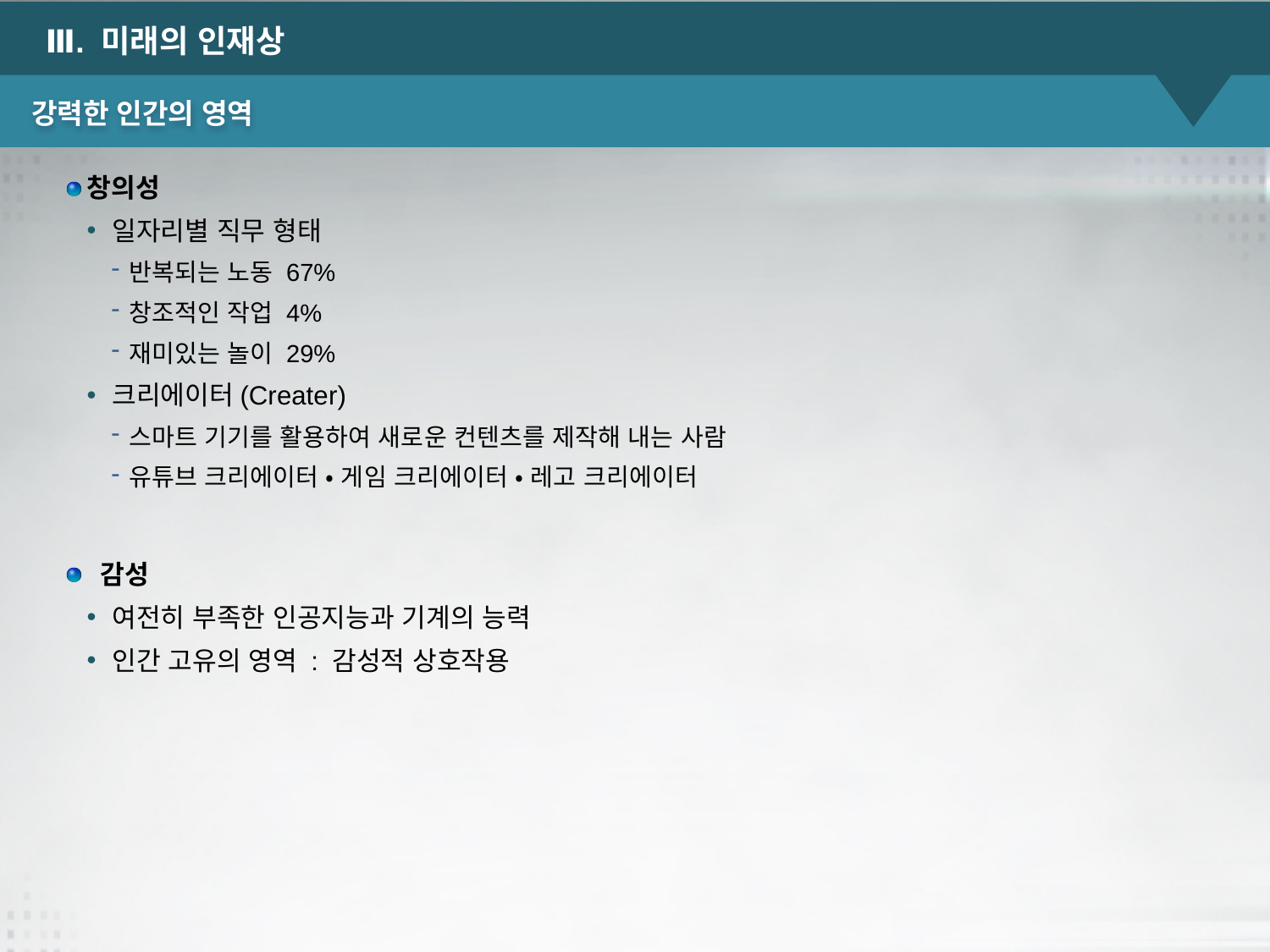

Ⅲ. 미래의 인재상
# 강력한 인간의 영역
창의성
일자리별 직무 형태
반복되는 노동 67%
창조적인 작업 4%
재미있는 놀이 29%
크리에이터(Creater)
스마트 기기를 활용하여 새로운 컨텐츠를 제작해 내는 사람
유튜브 크리에이터 • 게임 크리에이터 • 레고 크리에이터

 감성
여전히 부족한 인공지능과 기계의 능력
인간 고유의 영역 : 감성적 상호작용